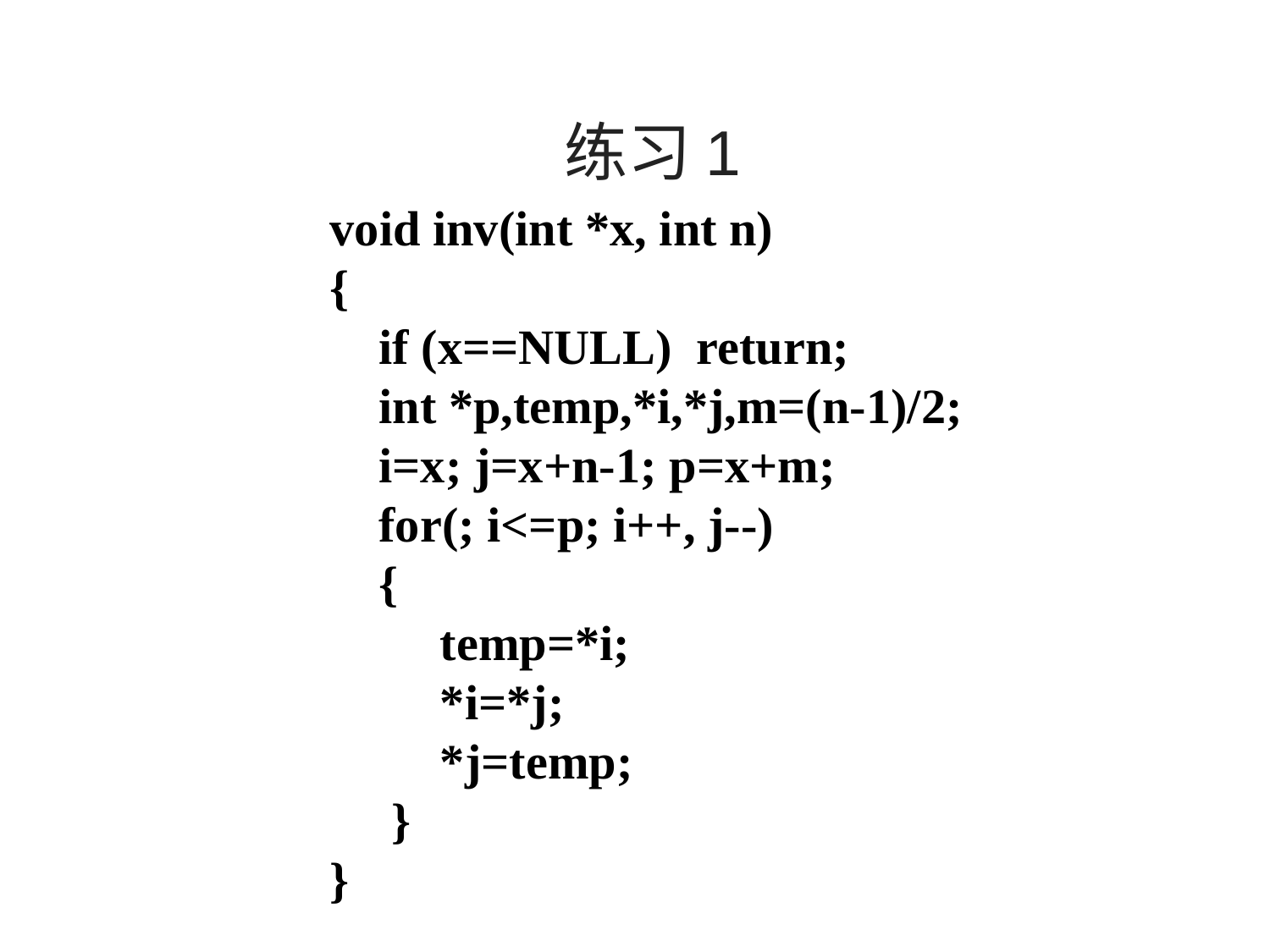

练习1
void inv(int *x, int n)
{
    if (x==NULL)  return;
    int *p,temp,*i,*j,m=(n-1)/2;
    i=x; j=x+n-1; p=x+m;
    for(; i<=p; i++, j--)
    {
         temp=*i;
         *i=*j;
         *j=temp;
     }
}